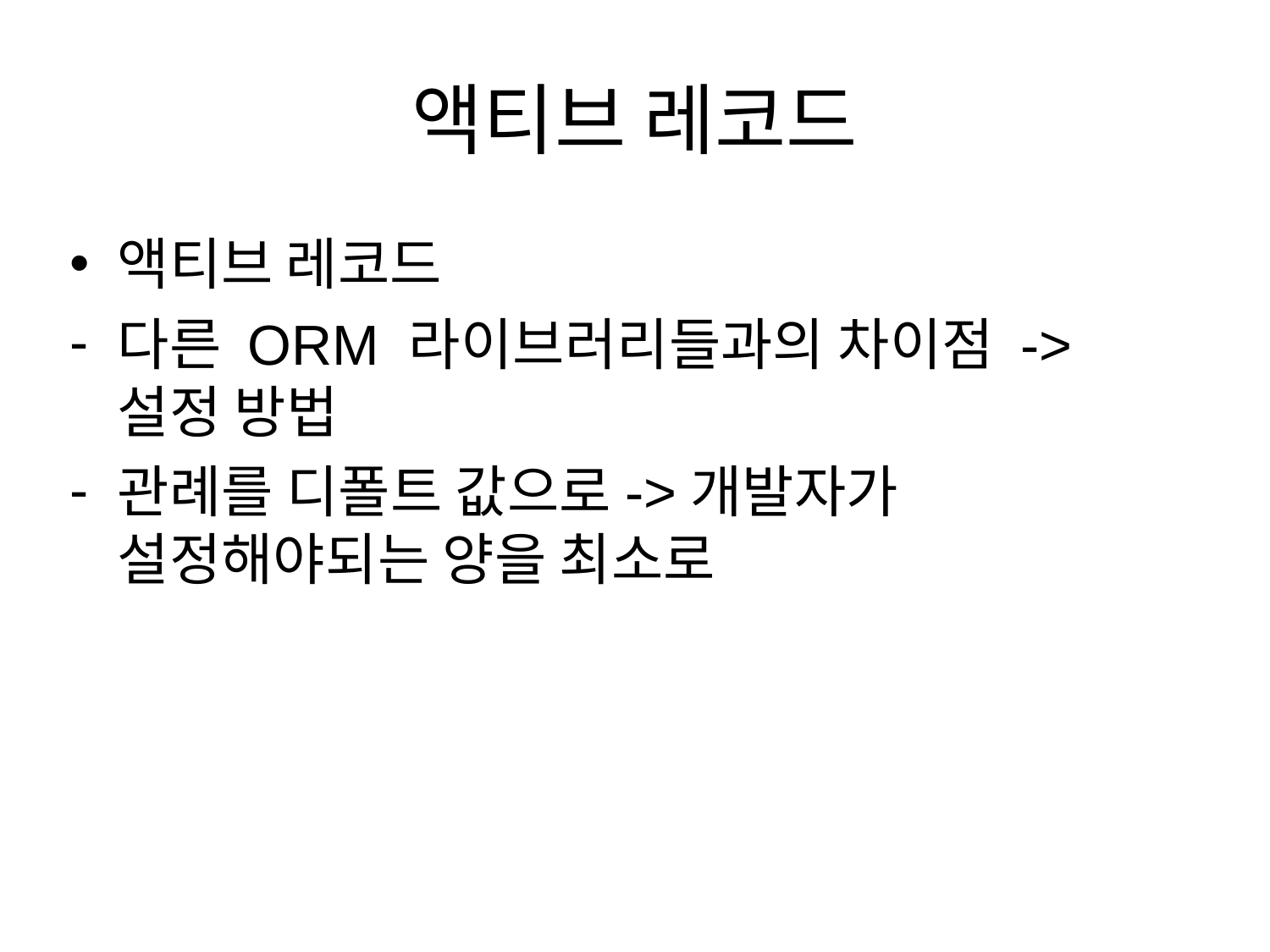

# 액티브 레코드
액티브 레코드
다른 ORM 라이브러리들과의 차이점 -> 설정 방법
관례를 디폴트 값으로->개발자가 설정해야되는 양을 최소로